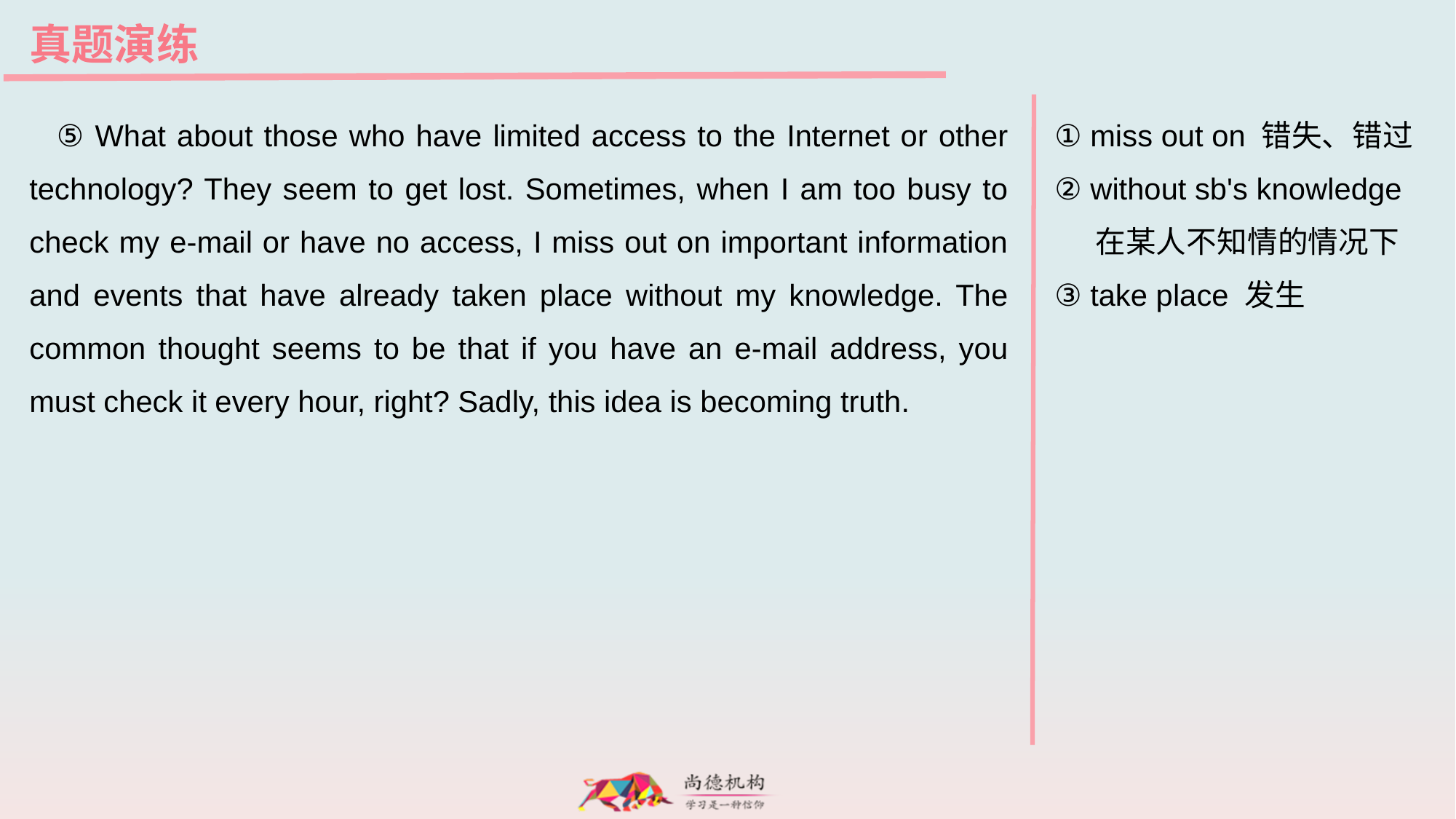

真题演练
⑤ What about those who have limited access to the Internet or other technology? They seem to get lost. Sometimes, when I am too busy to check my e-mail or have no access, I miss out on important information and events that have already taken place without my knowledge. The common thought seems to be that if you have an e-mail address, you must check it every hour, right? Sadly, this idea is becoming truth.
① miss out on 错失、错过
② without sb's knowledge
     在某人不知情的情况下
③ take place 发生